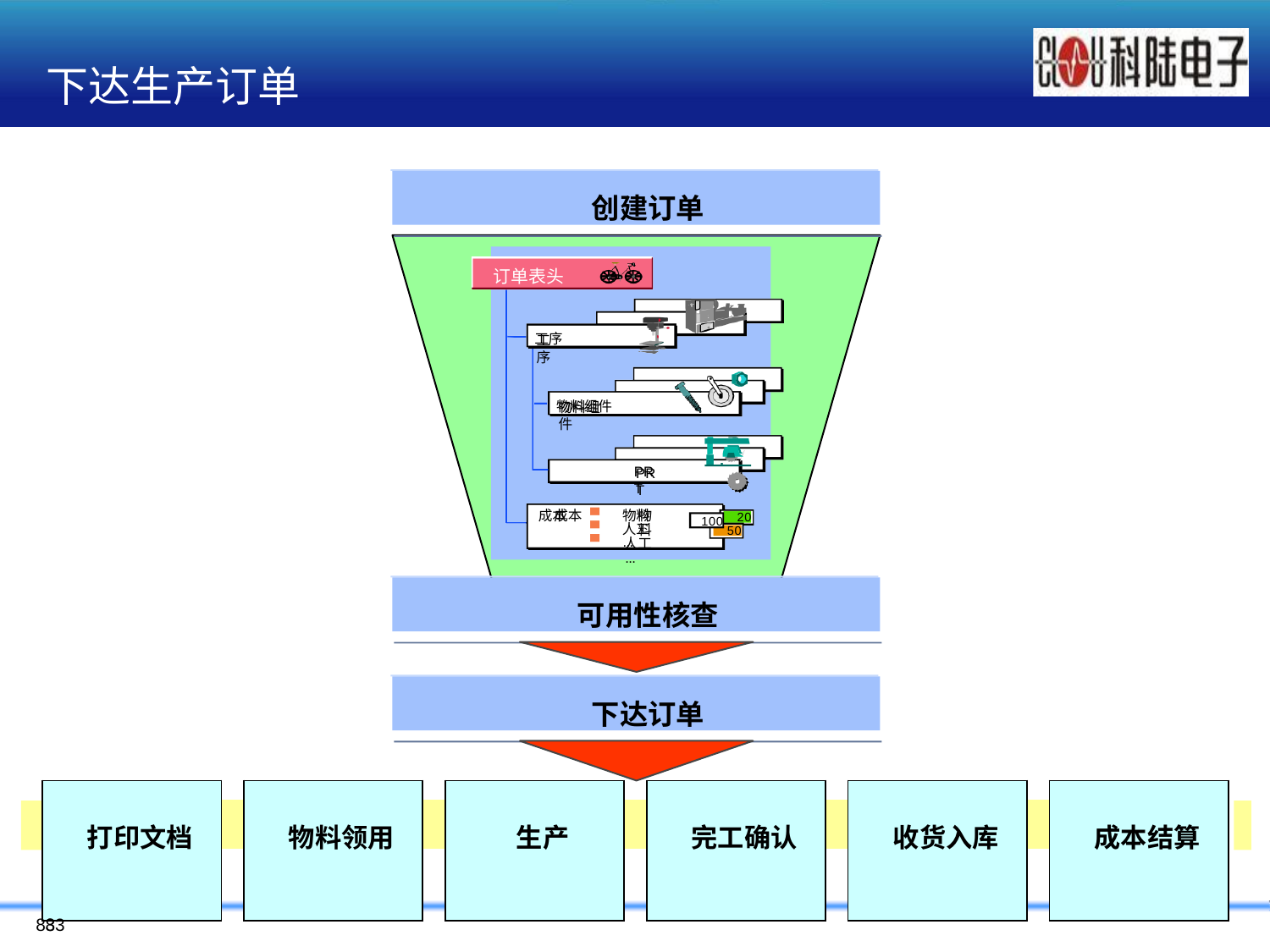

# 下达生产订单

创建订单

订单表头
工序
工序
物料组件
物料组件
PRT
PRT
成本
物料
成本	物料
人工
...
20
50
100
人工
...

可用性核查

下达订单

| 打印文档 |  | 物料领用 |  | 生产 |  | 完工确认 |  | 收货入库 |  | 成本结算 |
| --- | --- | --- | --- | --- | --- | --- | --- | --- | --- | --- |
|  |  |  |  |  |  |  |  |  |  |  |
|  |  |  |  |  |  |  |  |  |  |  |

打印文档
提出物料
处理
确认
收货清单
成本结算

83
83